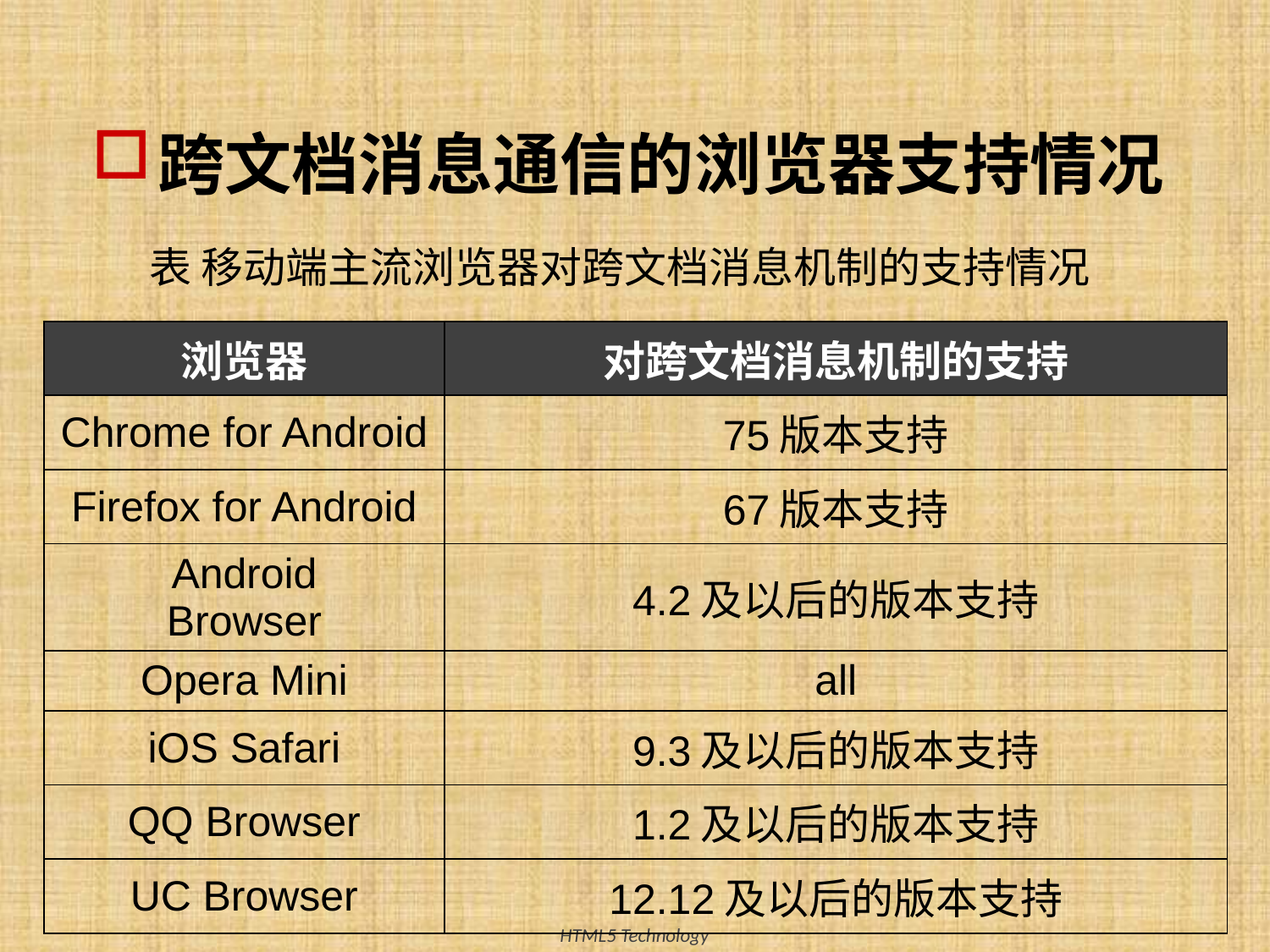

# 跨文档消息通信的浏览器支持情况
表 移动端主流浏览器对跨文档消息机制的支持情况
| 浏览器 | 对跨文档消息机制的支持 |
| --- | --- |
| Chrome for Android | 75版本支持 |
| Firefox for Android | 67版本支持 |
| Android Browser | 4.2及以后的版本支持 |
| Opera Mini | all |
| iOS Safari | 9.3及以后的版本支持 |
| QQ Browser | 1.2及以后的版本支持 |
| UC Browser | 12.12及以后的版本支持 |

15
HTML5 Technology